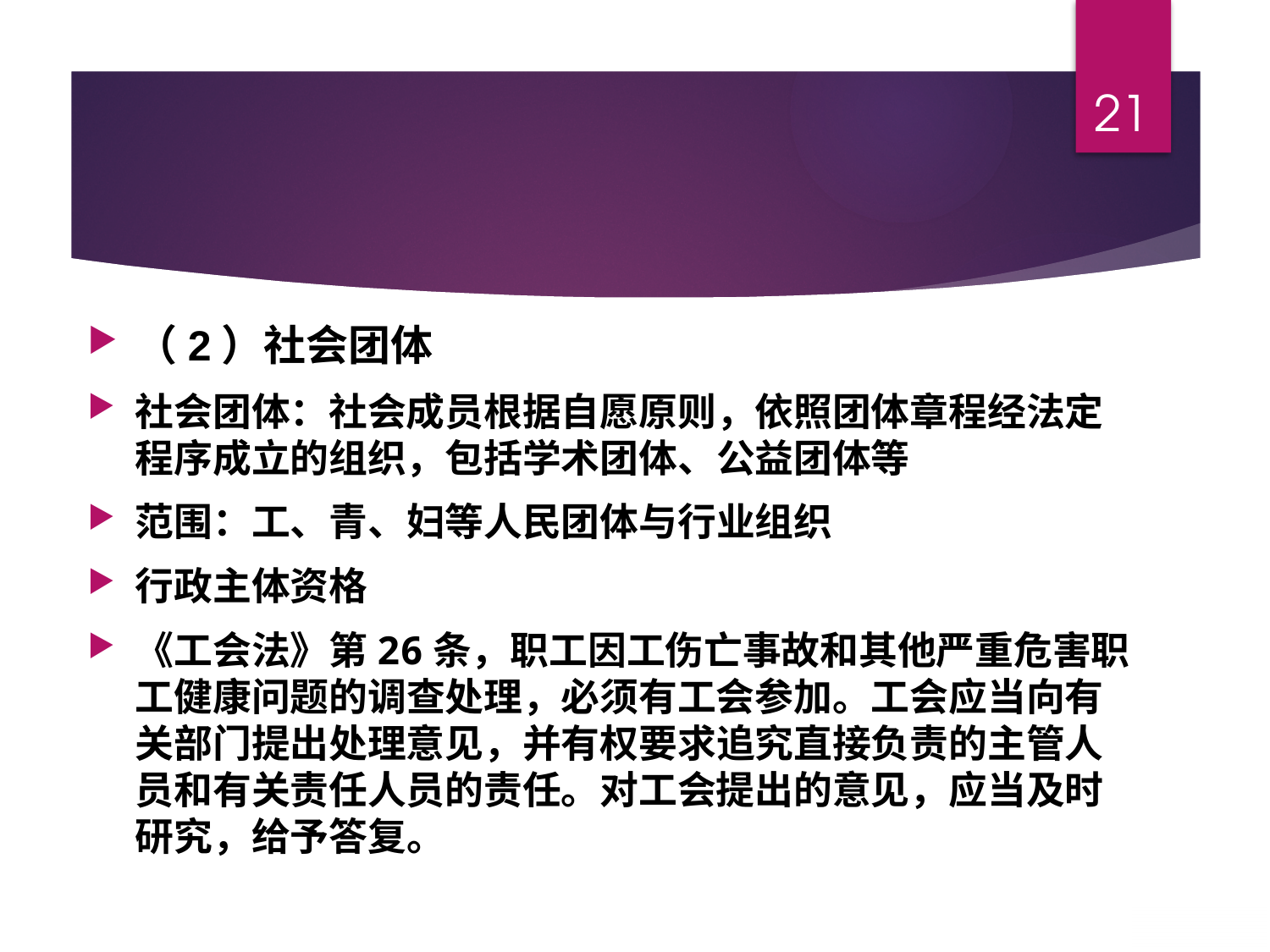

21
#
（2）社会团体
社会团体：社会成员根据自愿原则，依照团体章程经法定程序成立的组织，包括学术团体、公益团体等
范围：工、青、妇等人民团体与行业组织
行政主体资格
《工会法》第26条，职工因工伤亡事故和其他严重危害职工健康问题的调查处理，必须有工会参加。工会应当向有关部门提出处理意见，并有权要求追究直接负责的主管人员和有关责任人员的责任。对工会提出的意见，应当及时研究，给予答复。